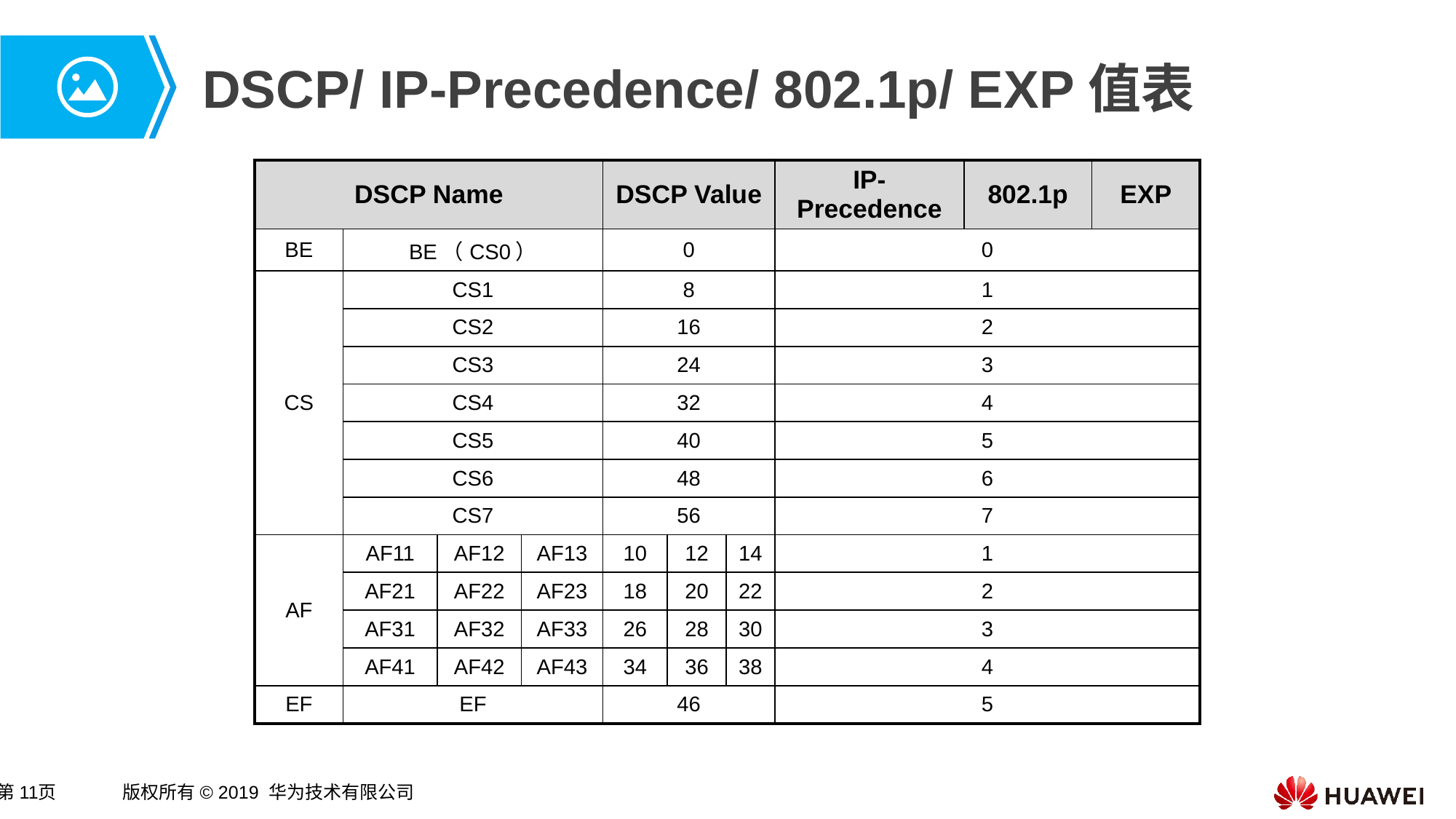

# DSCP/ IP-Precedence/ 802.1p/ EXP值表
| DSCP Name |  |  |  | DSCP Value |  |  | IP-Precedence | 802.1p | EXP |
| --- | --- | --- | --- | --- | --- | --- | --- | --- | --- |
| BE | BE（CS0） |  |  | 0 |  |  | 0 |  |  |
| CS | CS1 |  |  | 8 |  |  | 1 |  |  |
|  | CS2 |  |  | 16 |  |  | 2 |  |  |
|  | CS3 |  |  | 24 |  |  | 3 |  |  |
|  | CS4 |  |  | 32 |  |  | 4 |  |  |
|  | CS5 |  |  | 40 |  |  | 5 |  |  |
|  | CS6 |  |  | 48 |  |  | 6 |  |  |
|  | CS7 |  |  | 56 |  |  | 7 |  |  |
| AF | AF11 | AF12 | AF13 | 10 | 12 | 14 | 1 |  |  |
|  | AF21 | AF22 | AF23 | 18 | 20 | 22 | 2 |  |  |
|  | AF31 | AF32 | AF33 | 26 | 28 | 30 | 3 |  |  |
|  | AF41 | AF42 | AF43 | 34 | 36 | 38 | 4 |  |  |
| EF | EF |  |  | 46 |  |  | 5 |  |  |